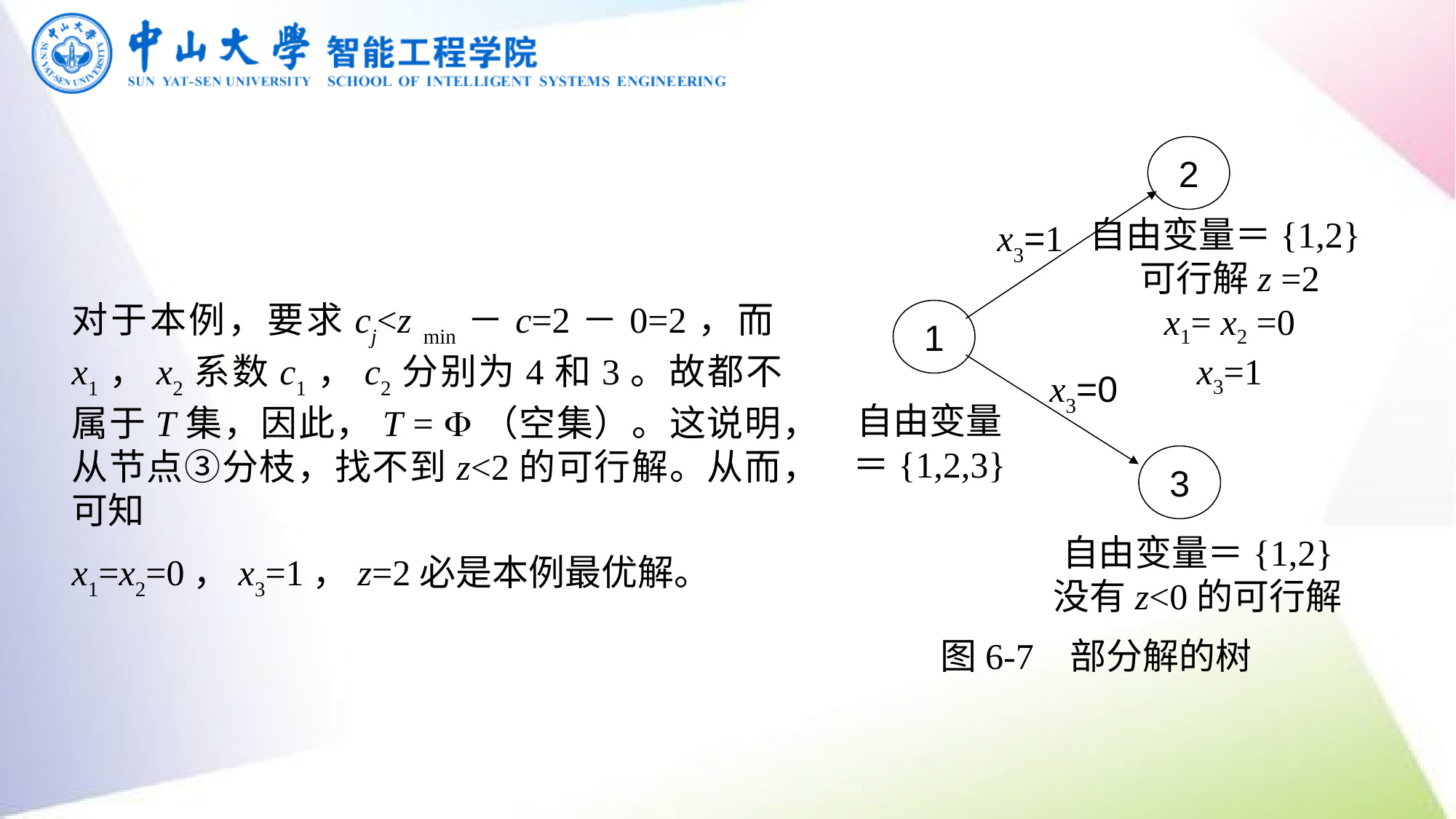

2

x3=1
自由变量＝{1,2}
可行解z =2
x1= x2 =0
x3=1
1
x3=0
自由变量
＝{1,2,3}

3
自由变量＝{1,2}
没有z<0的可行解
图6-7   部分解的树
对于本例，要求cj<z min－c=2－0=2，而x1，x2系数c1，c2分别为4和3。故都不属于T集，因此，T = Φ（空集）。这说明，从节点③分枝，找不到z<2的可行解。从而，可知
x1=x2=0，x3=1，z=2必是本例最优解。